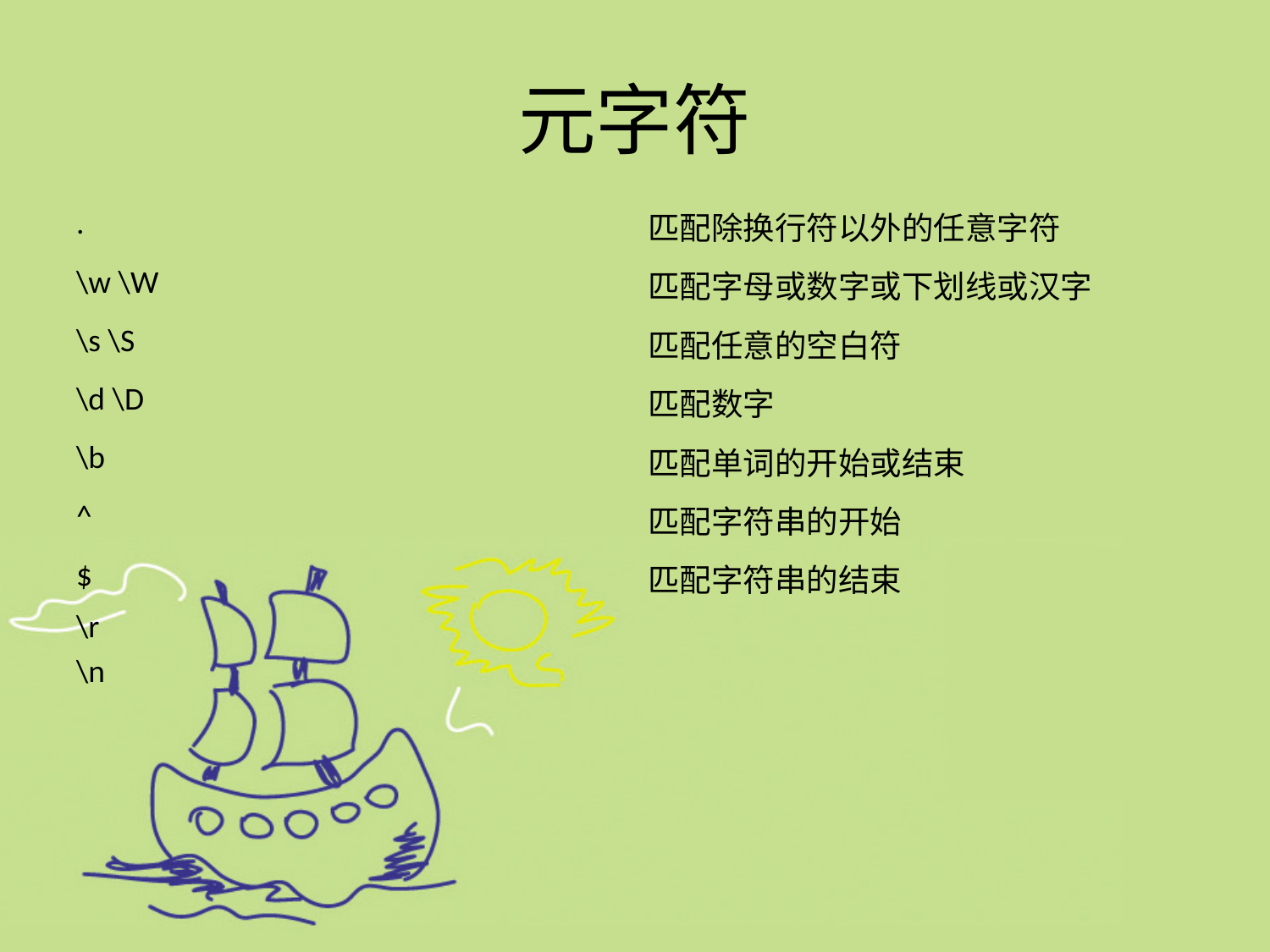

# 元字符
| . | 匹配除换行符以外的任意字符 |
| --- | --- |
| \w \W | 匹配字母或数字或下划线或汉字 |
| \s \S | 匹配任意的空白符 |
| \d \D | 匹配数字 |
| \b | 匹配单词的开始或结束 |
| ^ | 匹配字符串的开始 |
| $ | 匹配字符串的结束 |
| \r |  |
| \n |  |
|  |  |
|  |  |
|  |  |